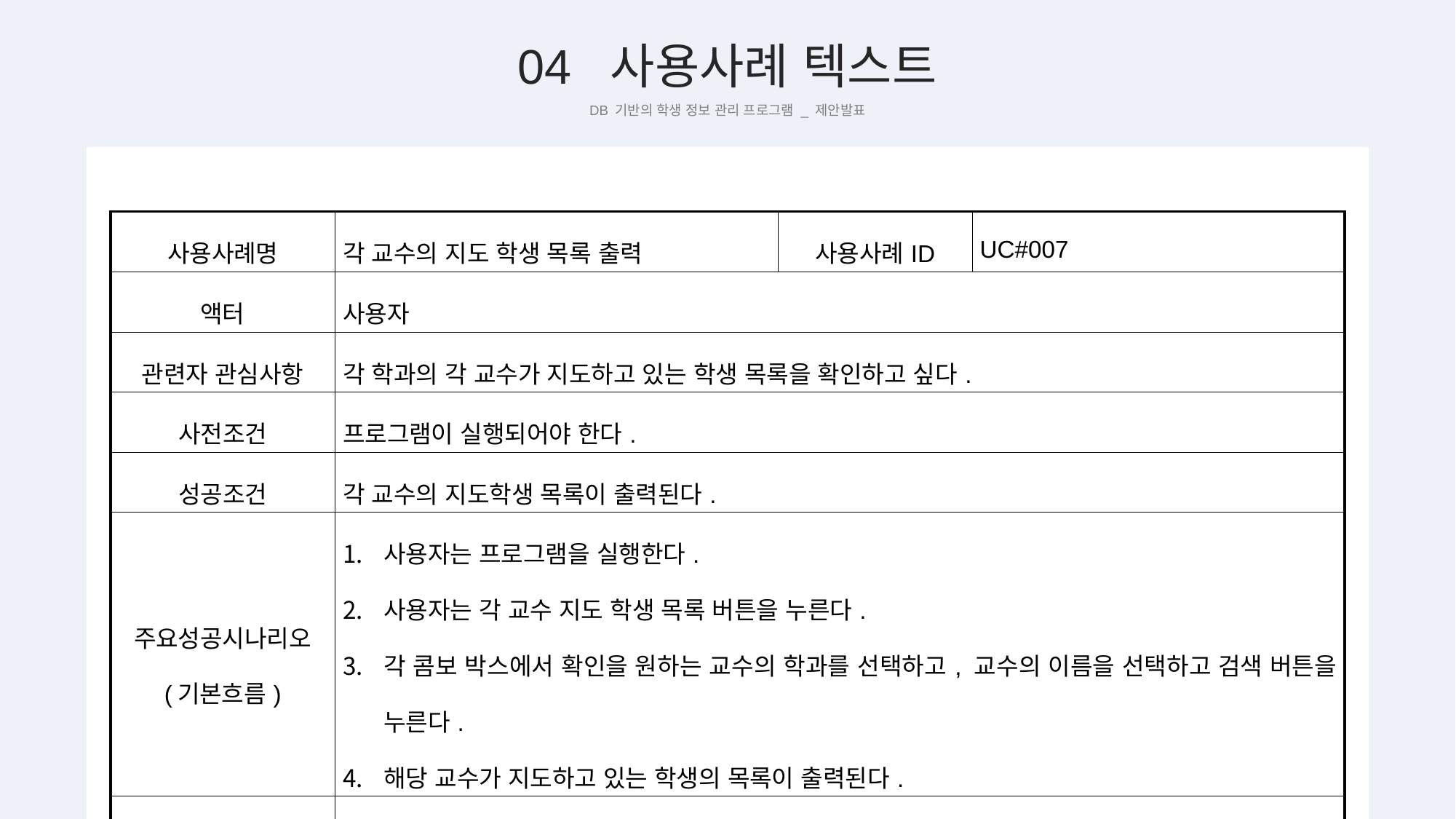

04  사용사례 텍스트
DB 기반의 학생 정보 관리 프로그램 _ 제안발표

| 사용사례명 | 각 교수의 지도 학생 목록 출력 | 사용사례ID | UC#007 |
| --- | --- | --- | --- |
| 액터 | 사용자 |  |  |
| 관련자 관심사항 | 각 학과의 각 교수가 지도하고 있는 학생 목록을 확인하고 싶다. |  |  |
| 사전조건 | 프로그램이 실행되어야 한다. |  |  |
| 성공조건 | 각 교수의 지도학생 목록이 출력된다. |  |  |
| 주요성공시나리오 (기본흐름) | 사용자는 프로그램을 실행한다. 사용자는 각 교수 지도 학생 목록 버튼을 누른다. 각 콤보 박스에서 확인을 원하는 교수의 학과를 선택하고, 교수의 이름을 선택하고 검색 버튼을 누른다. 해당 교수가 지도하고 있는 학생의 목록이 출력된다. |  |  |
| 대안흐름 | \*. 만약 선택한 교수가 지도하는 학생이 없다면 메시지창을 통해 이를 알린다. |  |  |
| 기타 요구사항 |  |  |  |